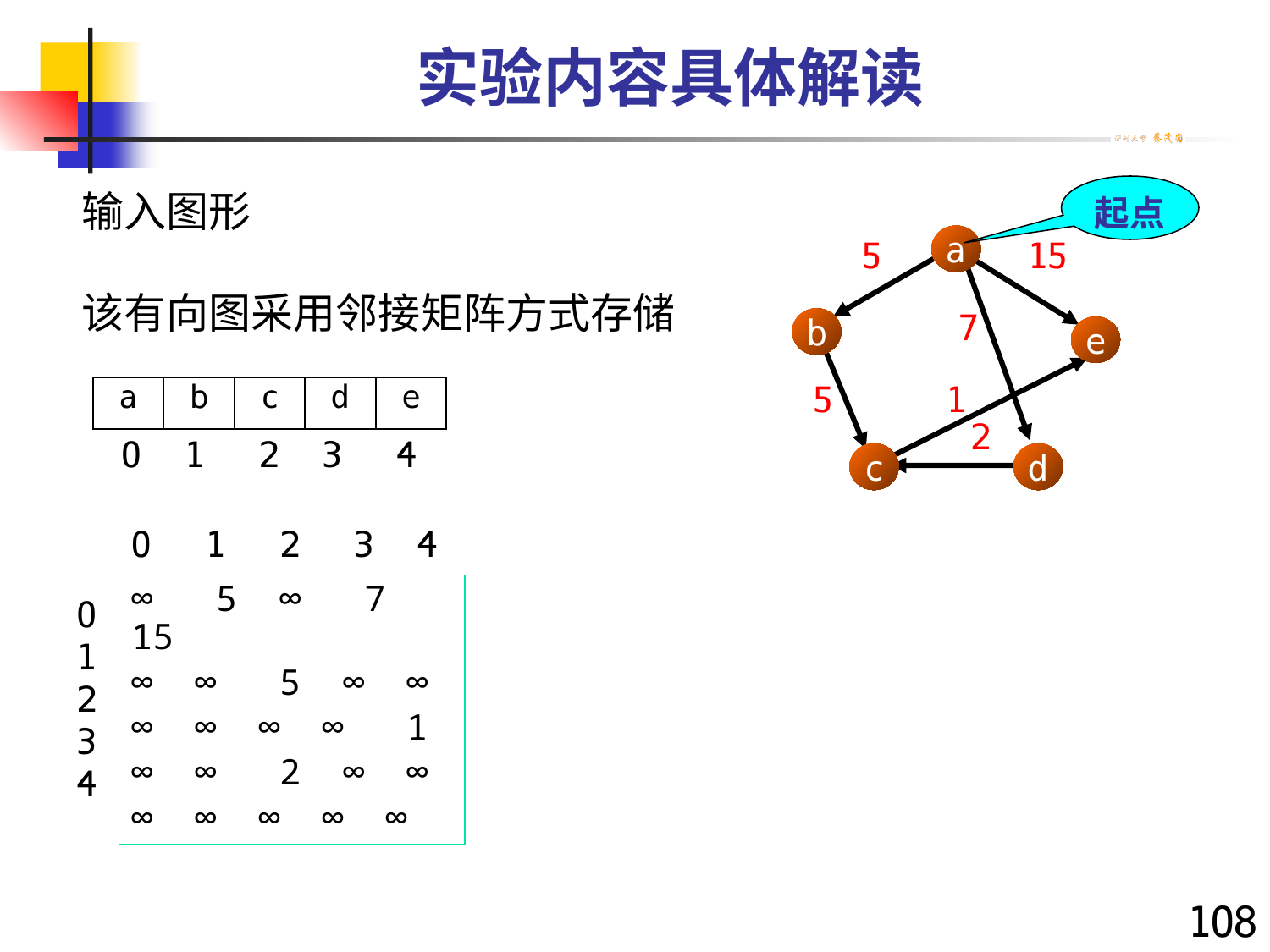

# 实验内容具体解读
起点
输入图形

该有向图采用邻接矩阵方式存储
a

b
e

c
d

5
15
7
5
1
2
| a | b | c | d | e |
| --- | --- | --- | --- | --- |
0    1     2    3     4
0     1     2     3    4
∞   5  ∞   7  15
∞  ∞   5  ∞  ∞
∞  ∞  ∞  ∞   1
∞  ∞   2  ∞  ∞
∞  ∞  ∞  ∞  ∞
0
1
2
3
4
108